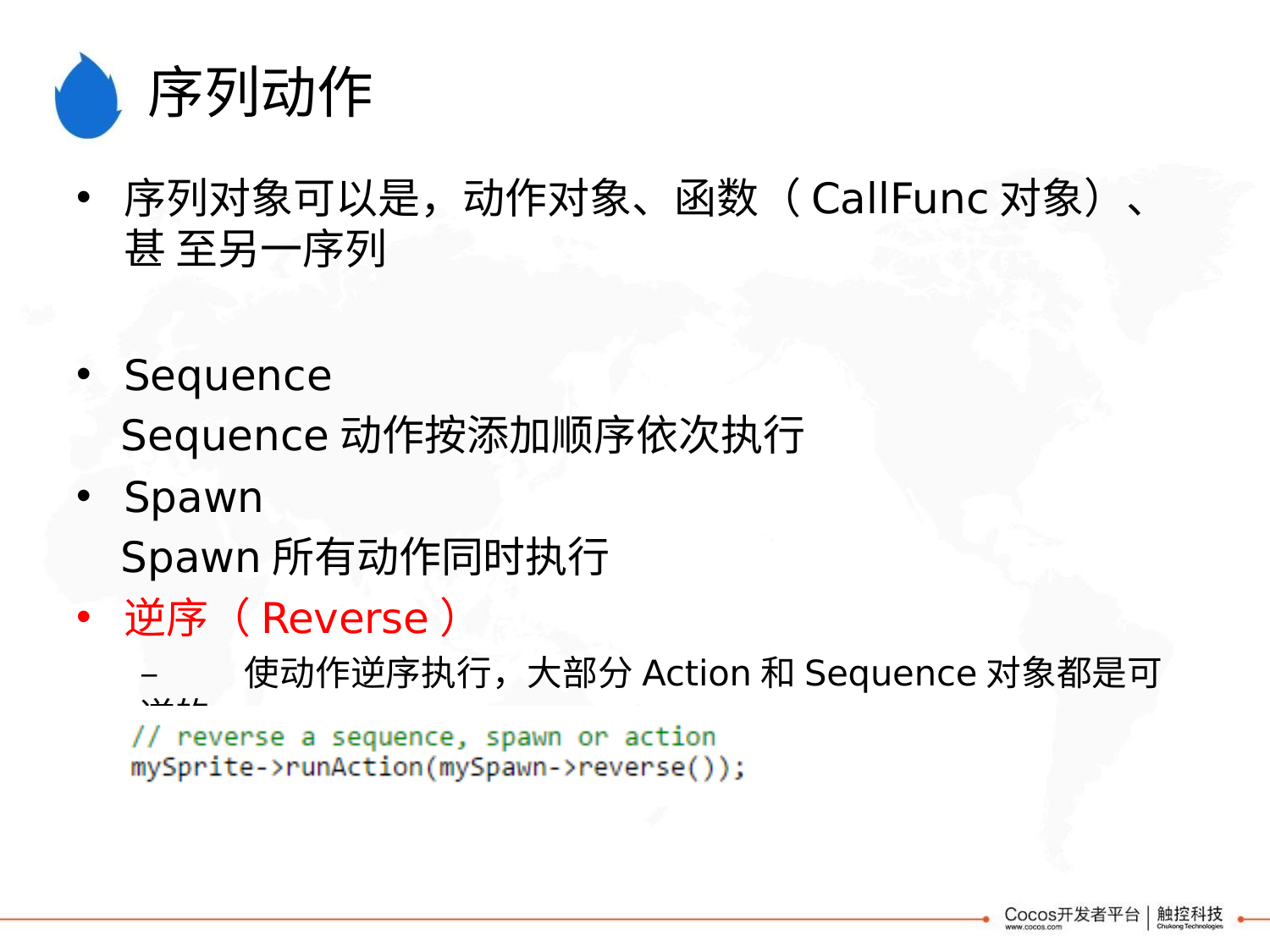

# 序列动作
序列对象可以是，动作对象、函数（CallFunc对象）、甚 至另一序列

Sequence
Sequence动作按添加顺序依次执行
Spawn
Spawn所有动作同时执行
逆序（Reverse）
–	使动作逆序执行，大部分Action和Sequence对象都是可逆的